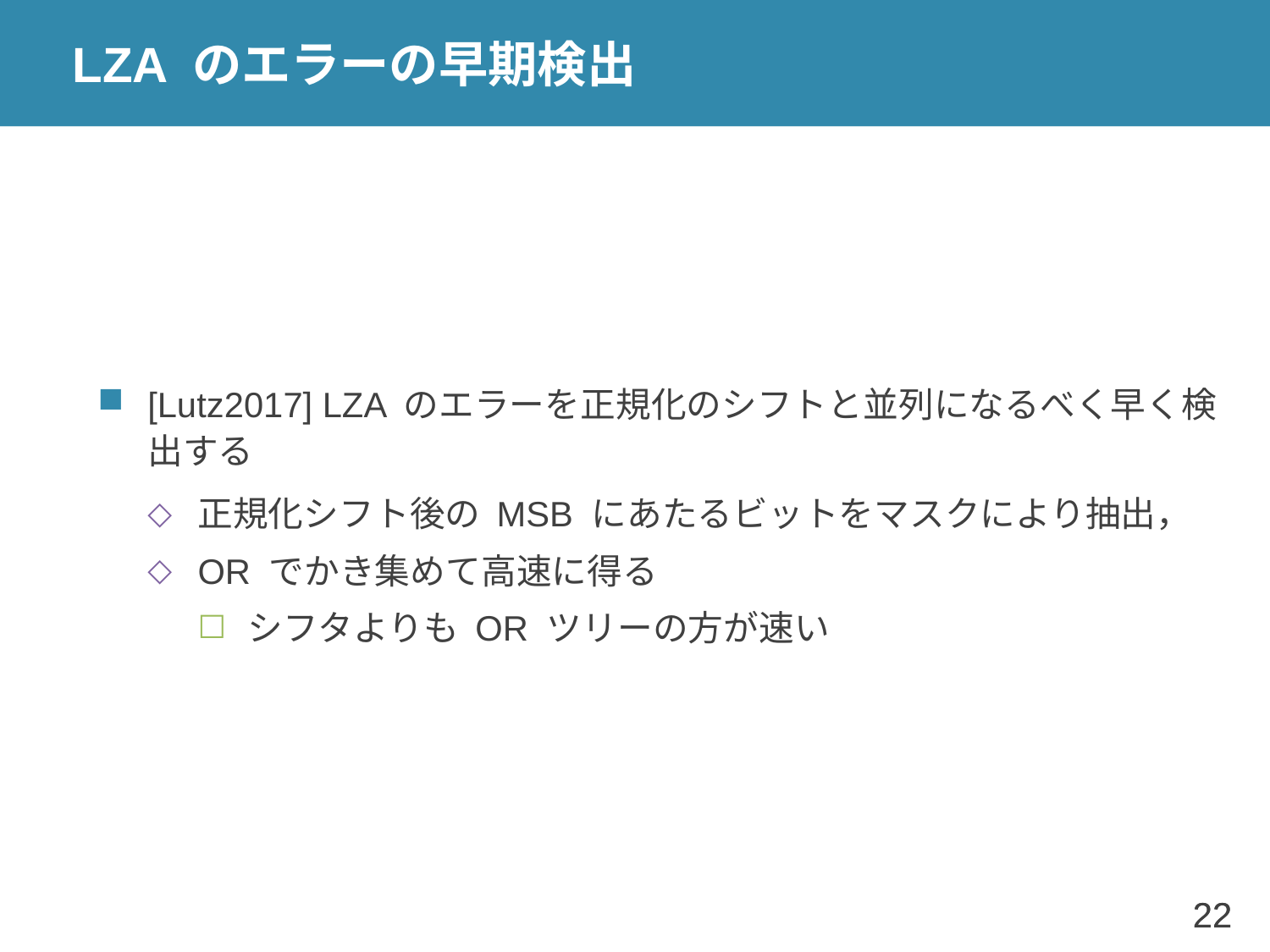

# LZA のエラーの早期検出
[Lutz2017] LZA のエラーを正規化のシフトと並列になるべく早く検出する
正規化シフト後の MSB にあたるビットをマスクにより抽出，
OR でかき集めて高速に得る
シフタよりも OR ツリーの方が速い